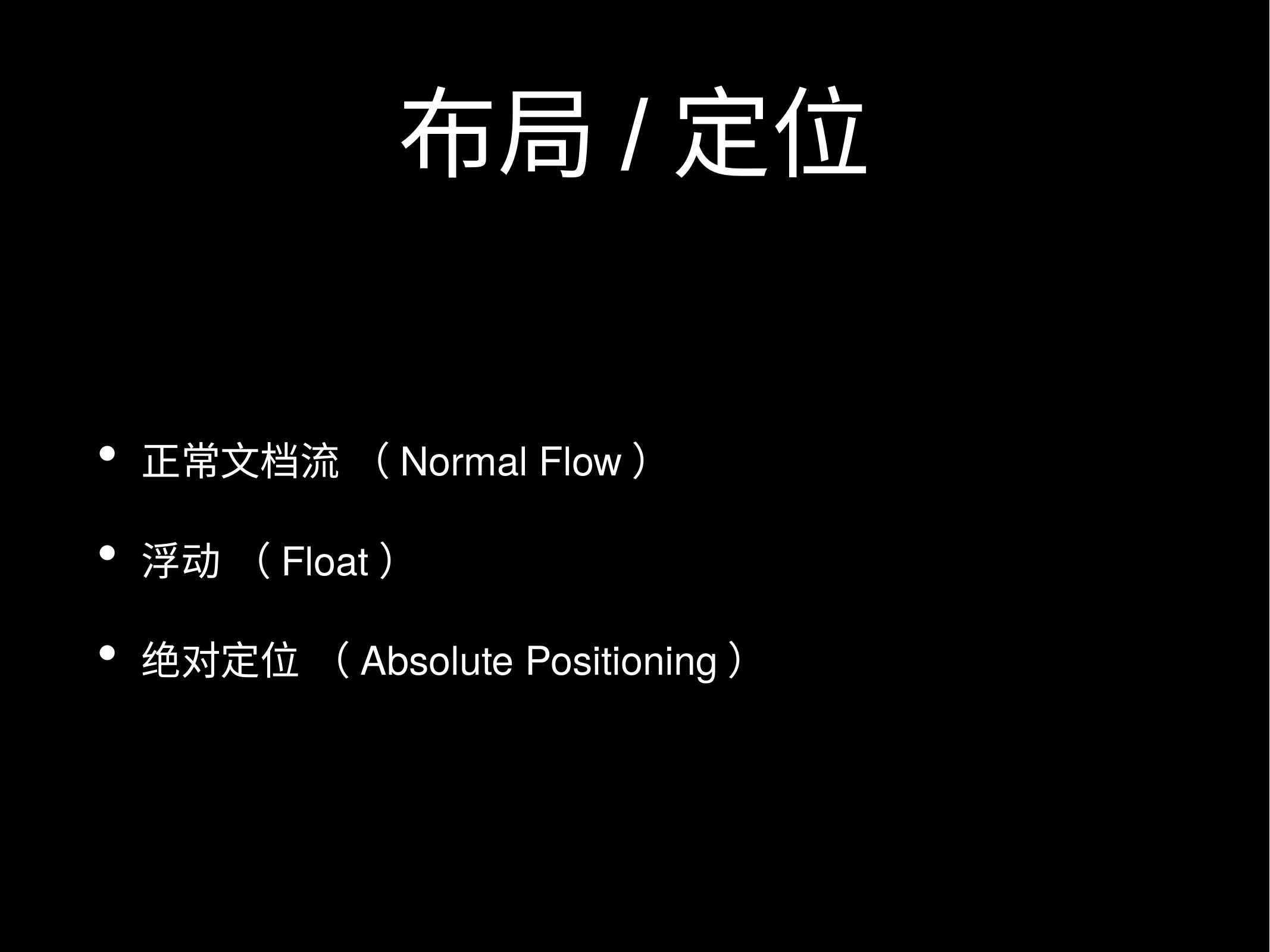

# 布局/定位
正常文档流 （Normal Flow）
浮动 （Float）
绝对定位 （Absolute Positioning）